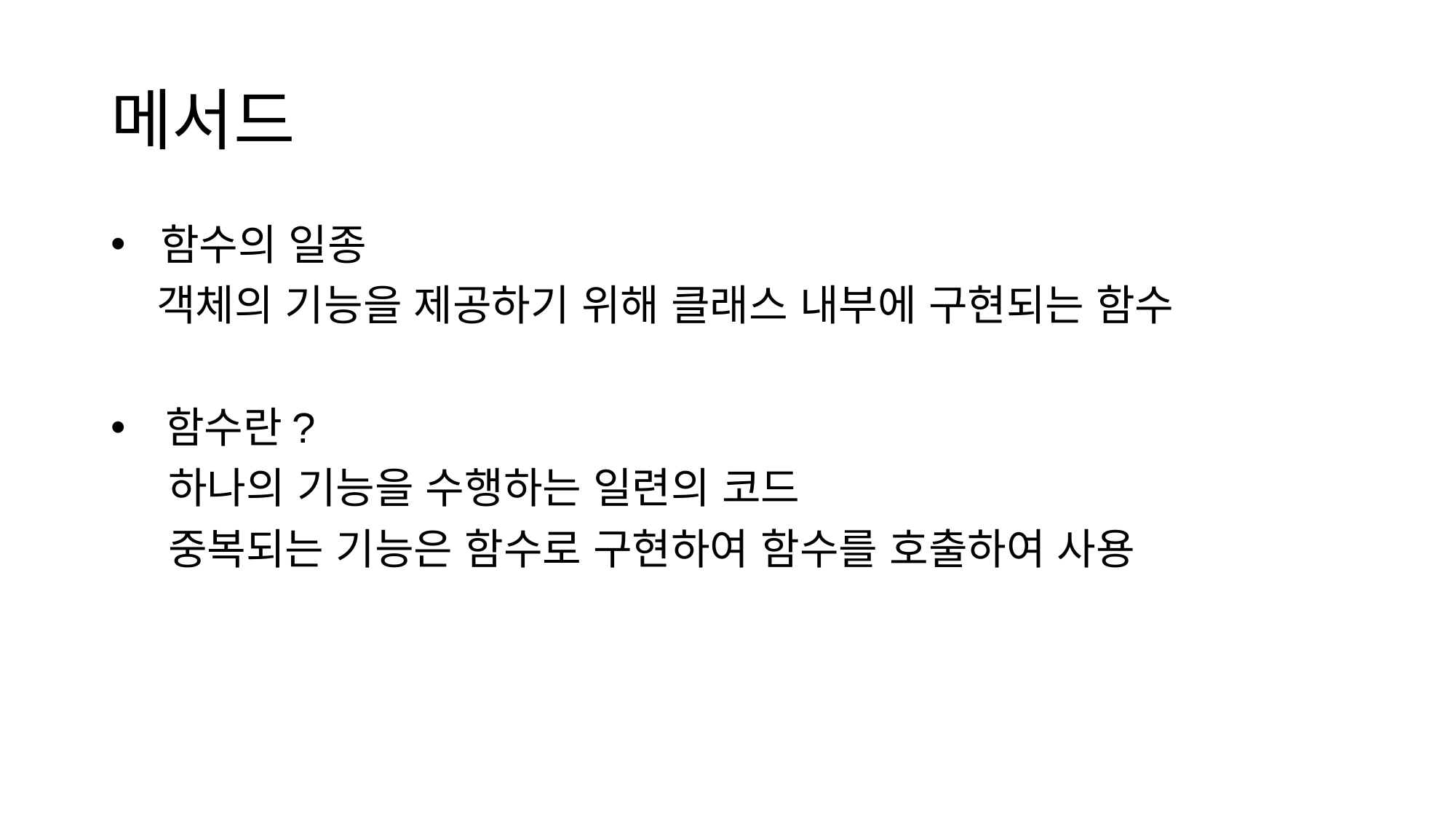

# 메서드
 함수의 일종
   객체의 기능을 제공하기 위해 클래스 내부에 구현되는 함수

함수란?
    하나의 기능을 수행하는 일련의 코드
    중복되는 기능은 함수로 구현하여 함수를 호출하여 사용